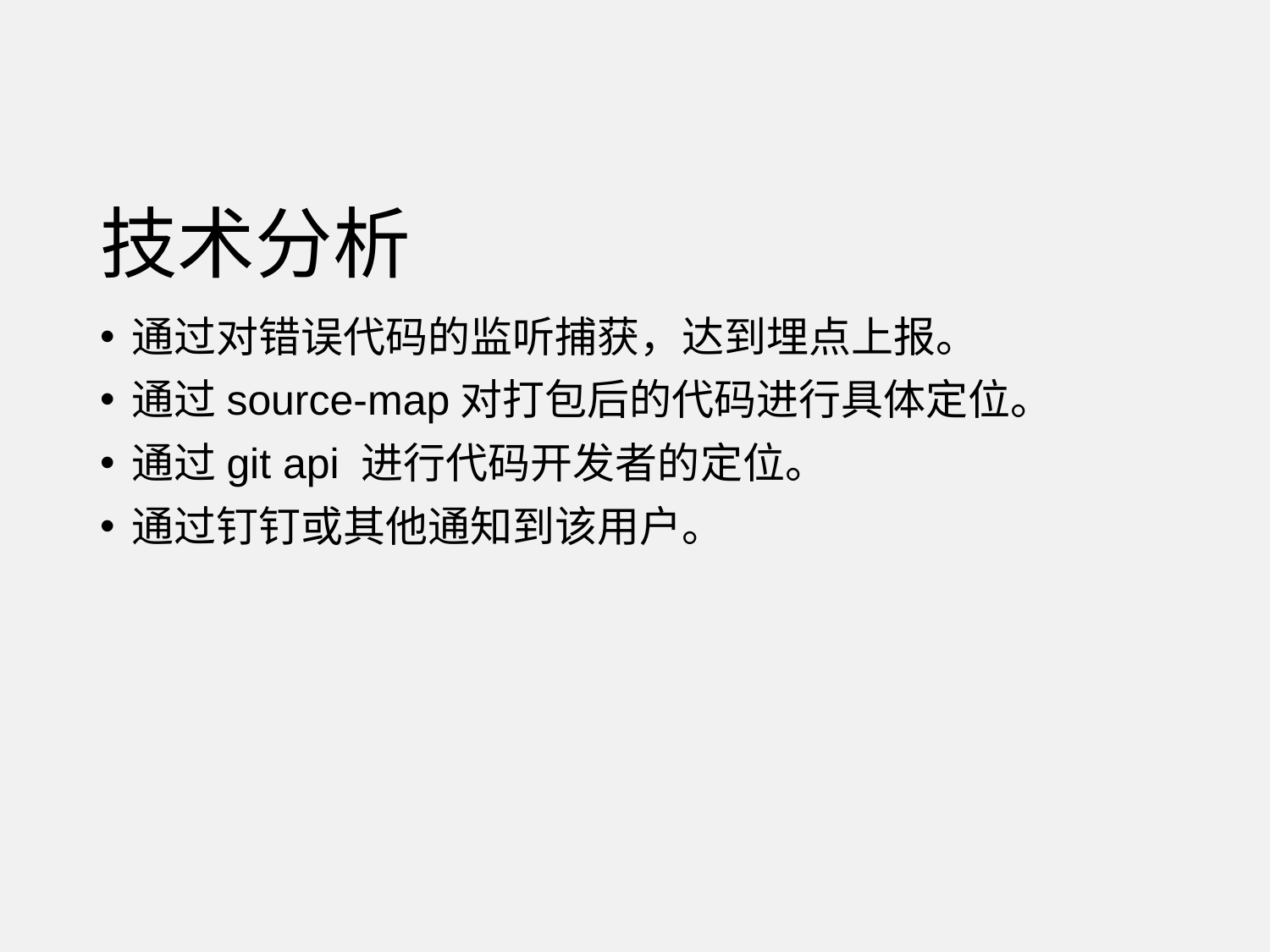

# 技术分析
通过对错误代码的监听捕获，达到埋点上报。
通过source-map对打包后的代码进行具体定位。
通过git api 进行代码开发者的定位。
通过钉钉或其他通知到该用户。